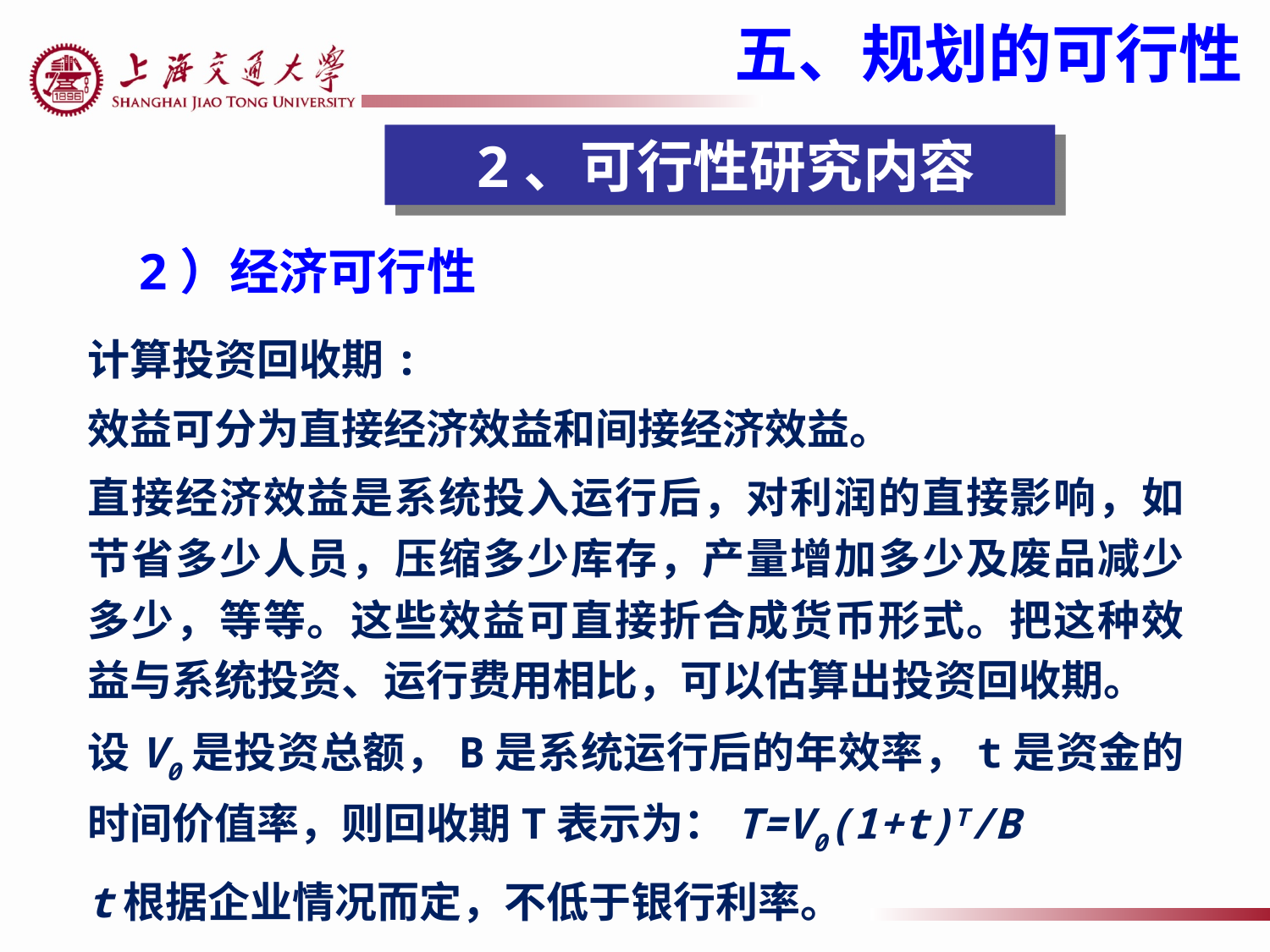

五、规划的可行性
2、可行性研究内容
2、可行性研究内容
2）经济可行性
计算投资回收期:
效益可分为直接经济效益和间接经济效益。
直接经济效益是系统投入运行后，对利润的直接影响，如节省多少人员，压缩多少库存，产量增加多少及废品减少多少，等等。这些效益可直接折合成货币形式。把这种效益与系统投资、运行费用相比，可以估算出投资回收期。
设V0是投资总额，B是系统运行后的年效率，t是资金的时间价值率，则回收期T表示为：T=V0(1+t)T/B
t根据企业情况而定，不低于银行利率。